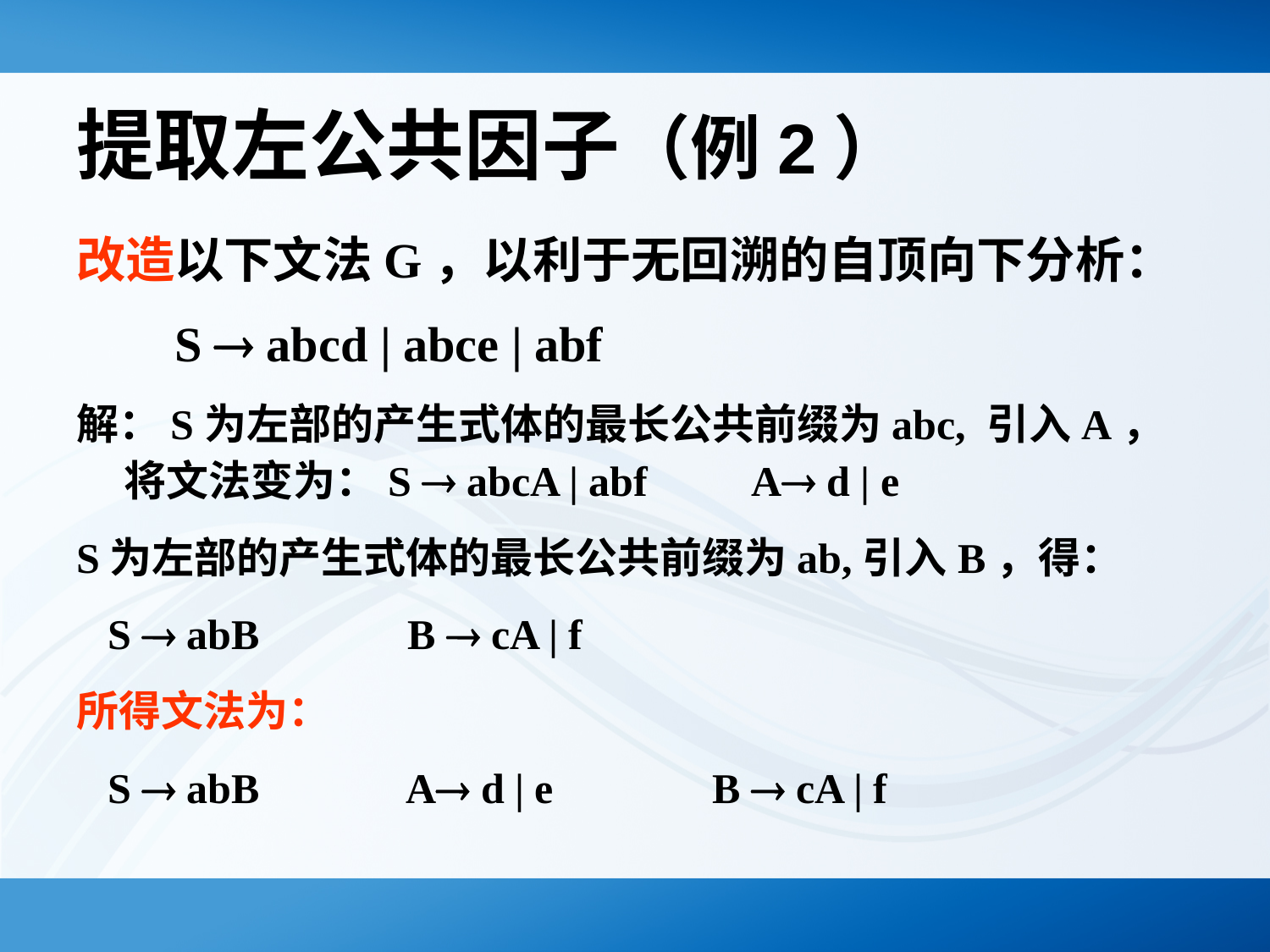

# 提取左公共因子（例2）
改造以下文法G，以利于无回溯的自顶向下分析：
        S → abcd | abce | abf
解：S为左部的产生式体的最长公共前缀为abc, 引入A， 将文法变为：S → abcA | abf          A→ d | e
S为左部的产生式体的最长公共前缀为ab,引入B，得：
   S → abB              B → cA | f
所得文法为：
   S → abB              A→ d | e               B → cA | f